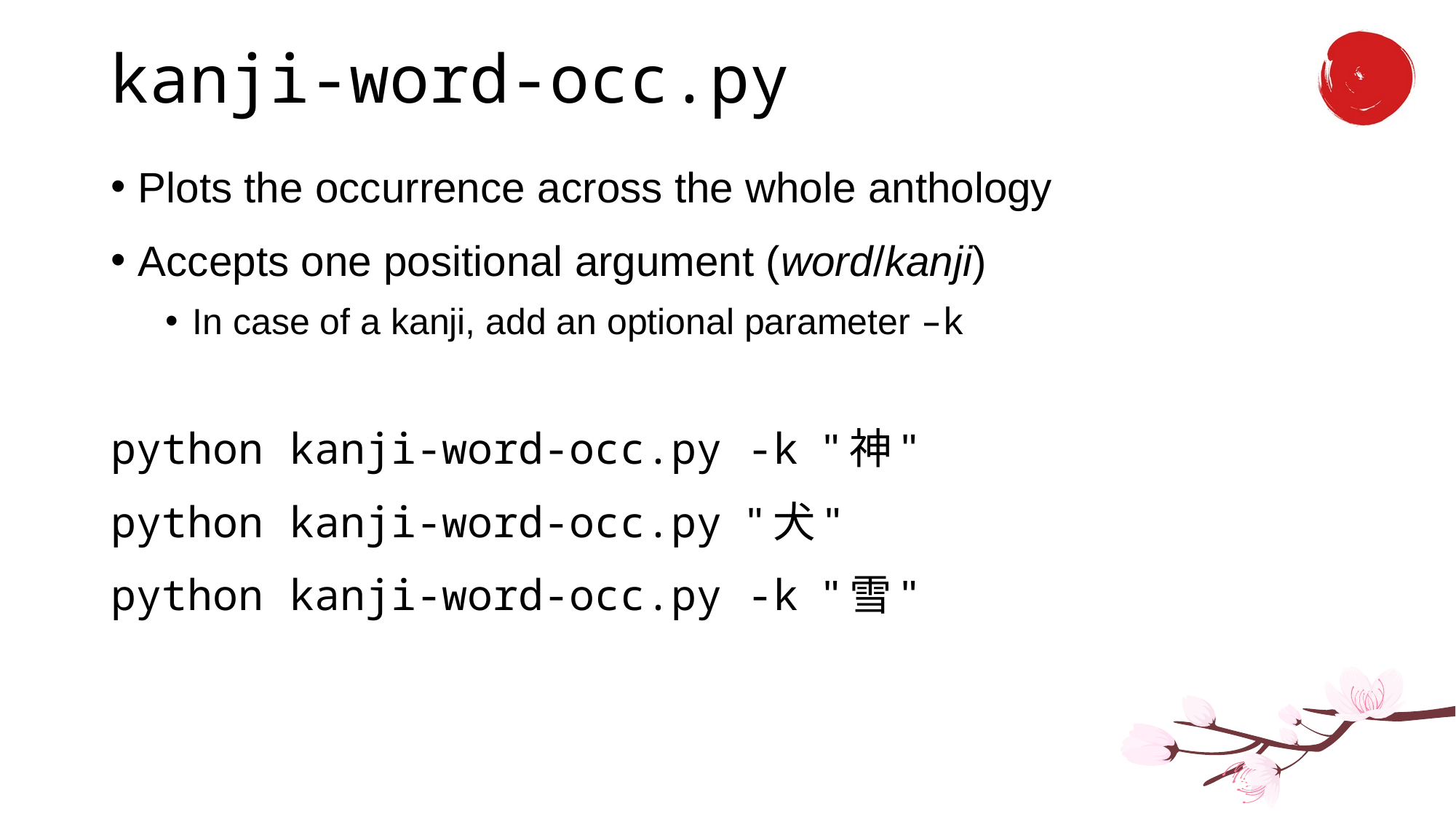

# kanji-word-occ.py
Plots the occurrence across the whole anthology
Accepts one positional argument (word/kanji)
In case of a kanji, add an optional parameter –k

python kanji-word-occ.py -k "神"
python kanji-word-occ.py "犬"
python kanji-word-occ.py -k "雪"